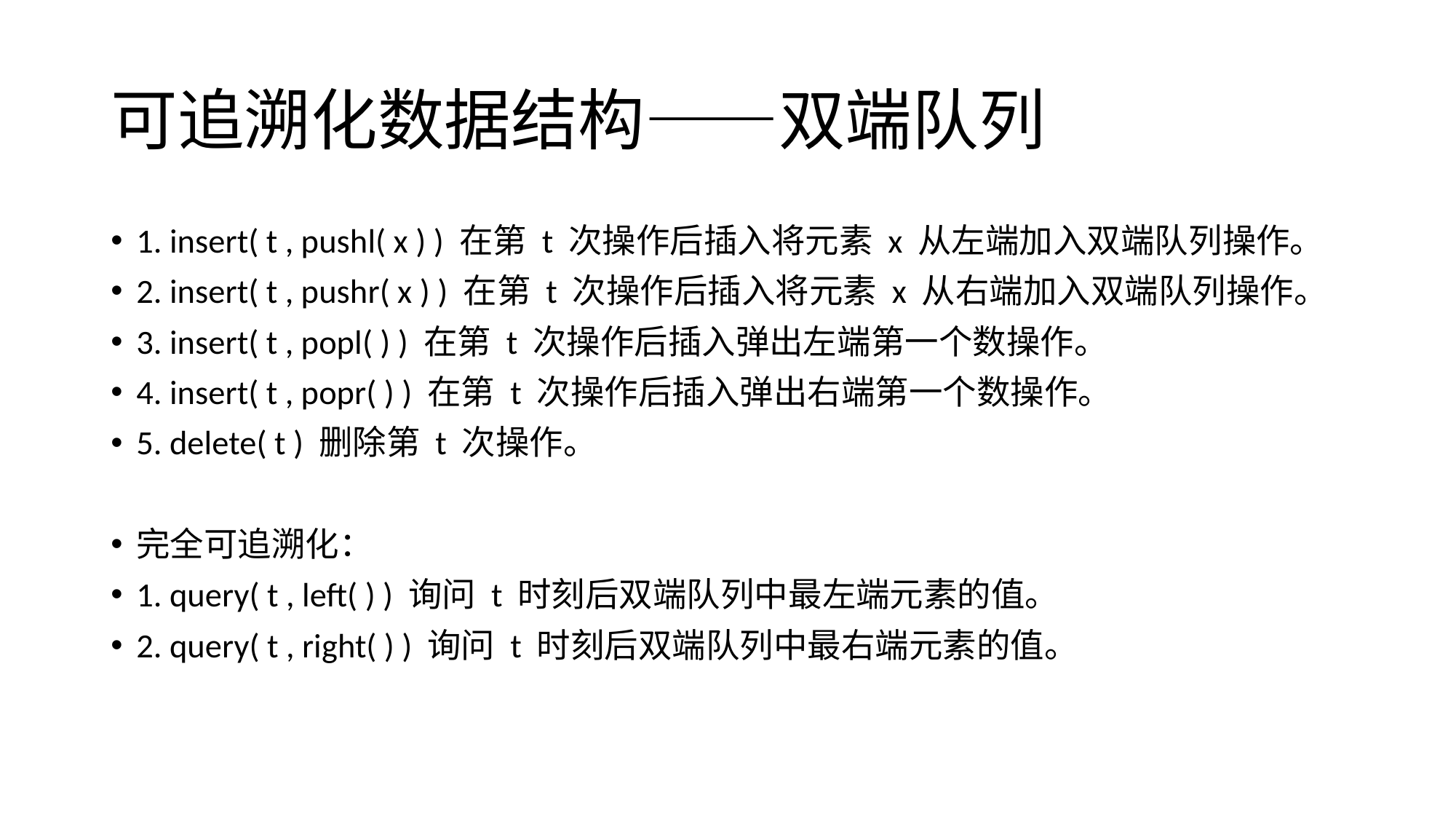

# 可追溯化数据结构——双端队列
1. insert( t , pushl( x ) ) 在第 t 次操作后插入将元素 x 从左端加入双端队列操作。
2. insert( t , pushr( x ) ) 在第 t 次操作后插入将元素 x 从右端加入双端队列操作。
3. insert( t , popl( ) ) 在第 t 次操作后插入弹出左端第一个数操作。
4. insert( t , popr( ) ) 在第 t 次操作后插入弹出右端第一个数操作。
5. delete( t ) 删除第 t 次操作。

完全可追溯化：
1. query( t , left( ) ) 询问 t 时刻后双端队列中最左端元素的值。
2. query( t , right( ) ) 询问 t 时刻后双端队列中最右端元素的值。